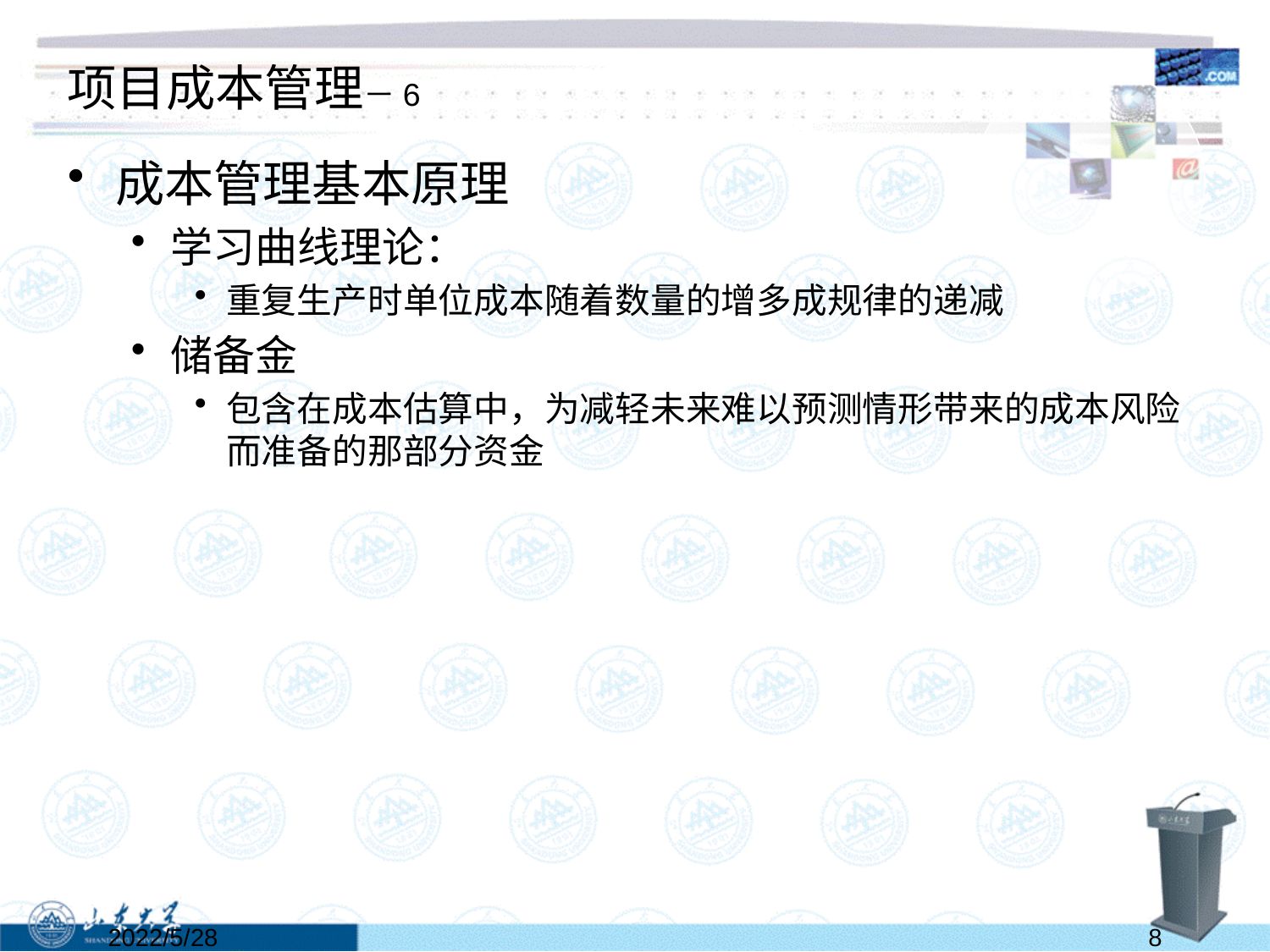

# 项目成本管理－6
成本管理基本原理
学习曲线理论：
重复生产时单位成本随着数量的增多成规律的递减
储备金
包含在成本估算中，为减轻未来难以预测情形带来的成本风险而准备的那部分资金
2022/5/28
8